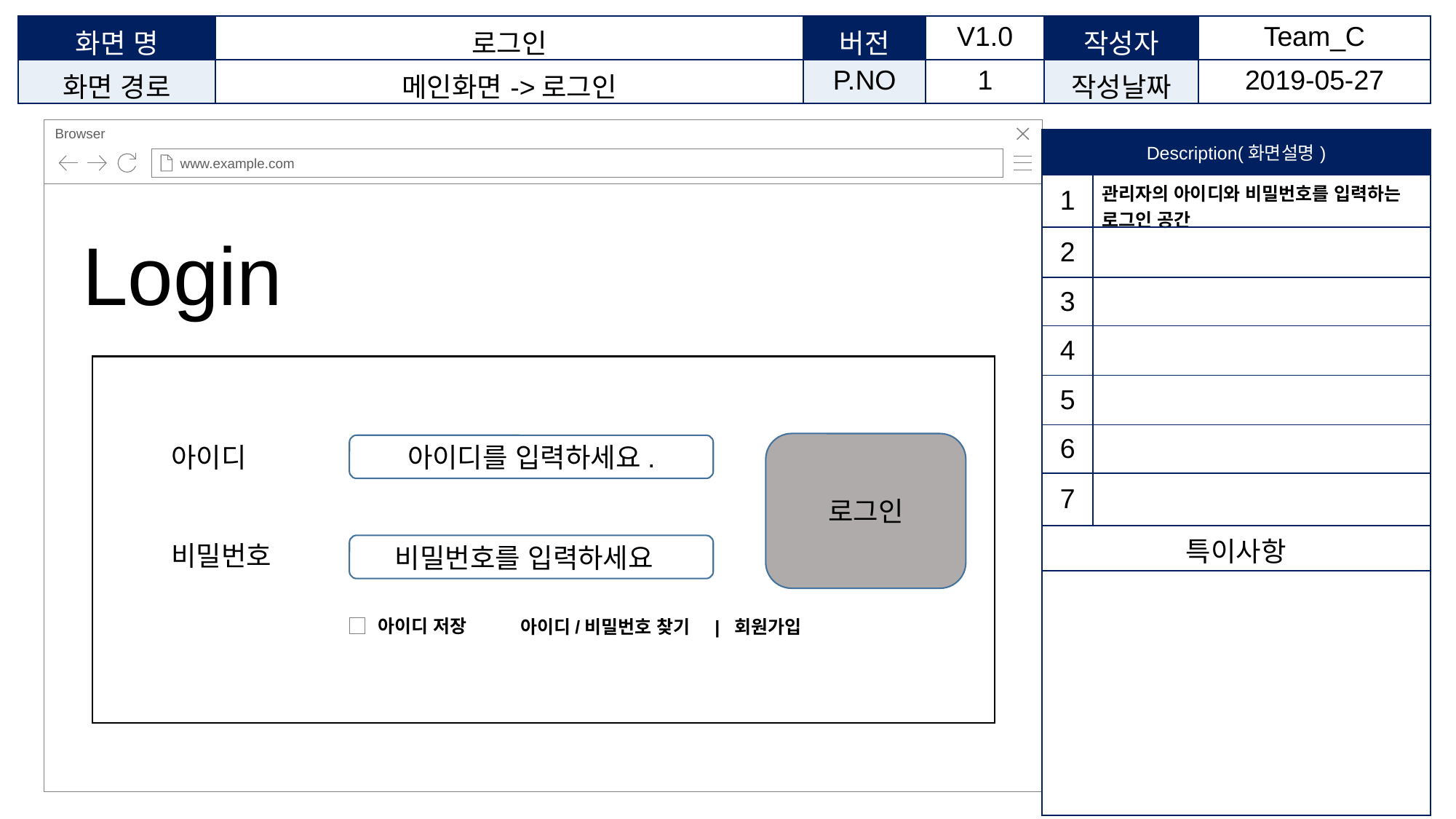

| 화면 명 | 로그인 | 버전 | V1.0 | 작성자 | Team\_C |
| --- | --- | --- | --- | --- | --- |
| 화면 경로 | 메인화면->로그인 | P.NO | 1 | 작성날짜 | 2019-05-27 |
Browser

www.example.com

| Description(화면설명) |  |
| --- | --- |
| 1 | 관리자의 아이디와 비밀번호를 입력하는 로그인 공간 |
| 2 |  |
| 3 |  |
| 4 |  |
| 5 |  |
| 6 |  |
| 7 |  |
| 특이사항 |  |
|  |  |
Login

로그인
아이디

비밀번호
아이디를 입력하세요.
비밀번호를 입력하세요.
|  회원가입
아이디/비밀번호 찾기
아이디 저장